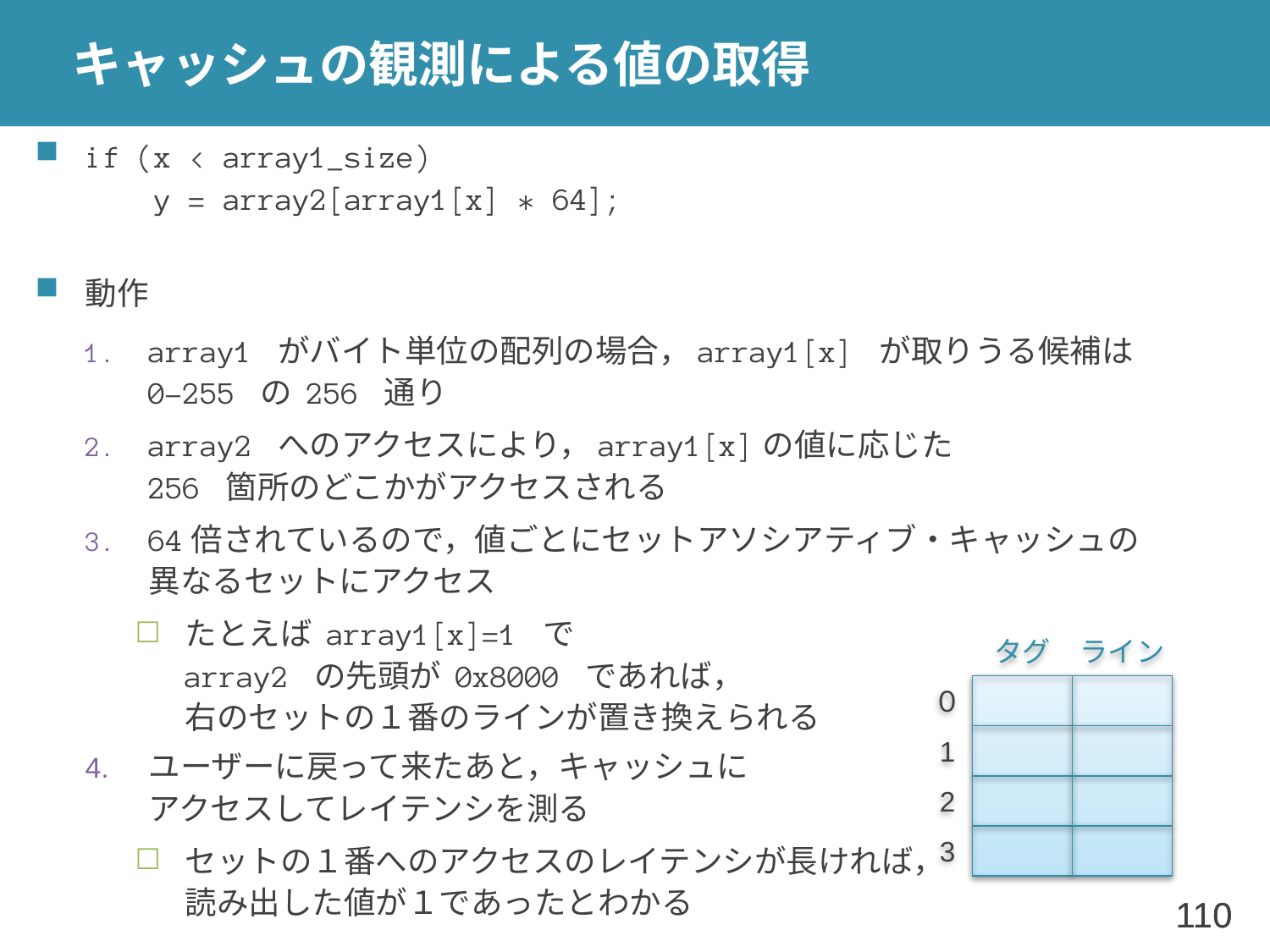

# キャッシュの観測による値の取得
if (x < array1_size)
    y = array2[array1[x] * 64];
動作
array1 がバイト単位の配列の場合，array1[x] が取りうる候補は
0-255 の 256 通り
array2 へのアクセスにより，array1[x]の値に応じた
256 箇所のどこかがアクセスされる
64倍されているので，値ごとにセットアソシアティブ・キャッシュの異なるセットにアクセス
たとえば array1[x]=1 で
array2 の先頭が 0x8000 であれば，
右のセットの１番のラインが置き換えられる
ユーザーに戻って来たあと，キャッシュに
アクセスしてレイテンシを測る
セットの１番へのアクセスのレイテンシが長ければ，
読み出した値が１であったとわかる
タグ
ライン
０

1

2

3